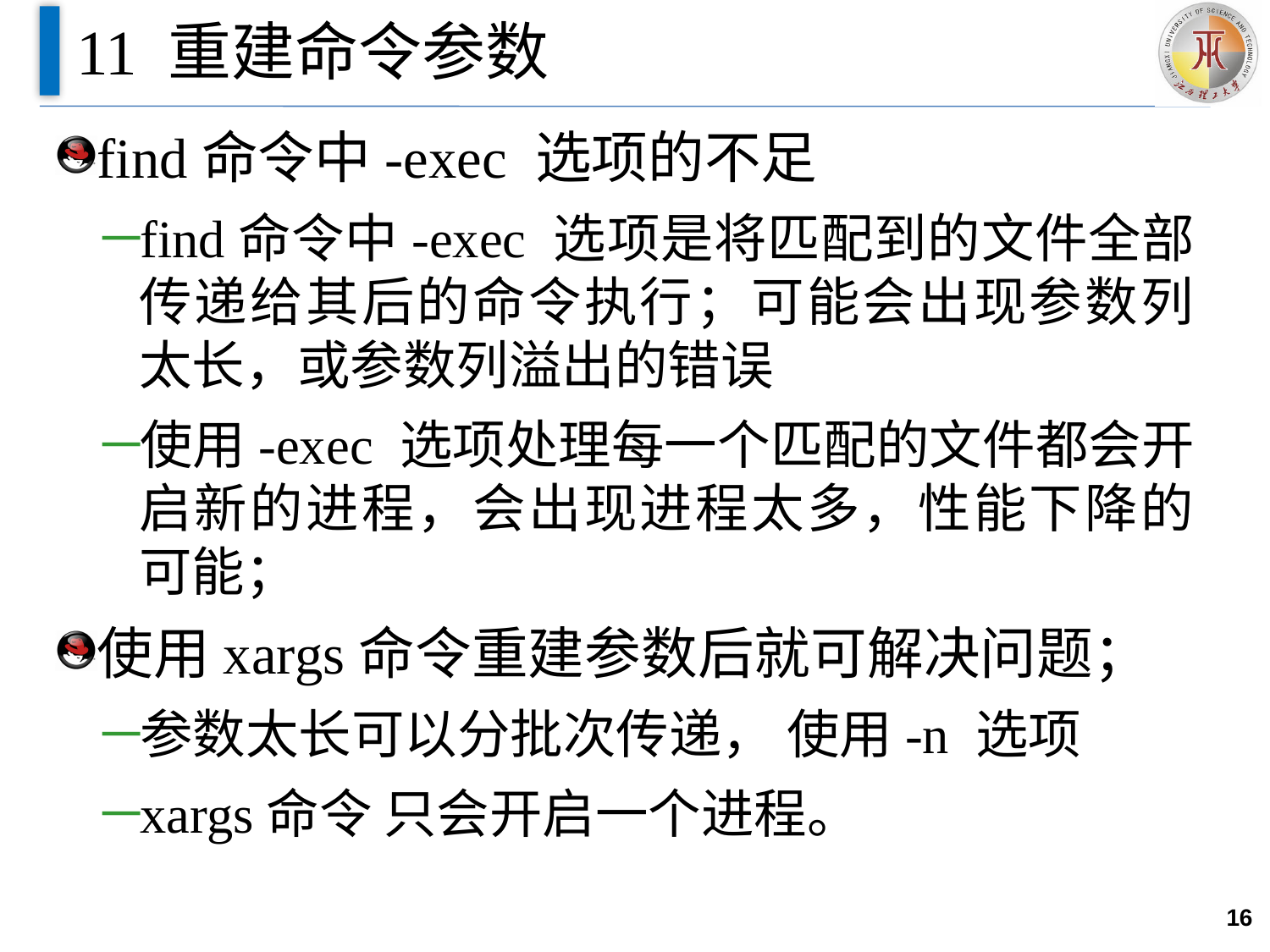

# 11 重建命令参数
find命令中-exec 选项的不足
find命令中-exec 选项是将匹配到的文件全部传递给其后的命令执行；可能会出现参数列太长，或参数列溢出的错误
使用-exec 选项处理每一个匹配的文件都会开启新的进程，会出现进程太多，性能下降的可能；
使用xargs命令重建参数后就可解决问题；
参数太长可以分批次传递， 使用-n 选项
xargs命令 只会开启一个进程。

16